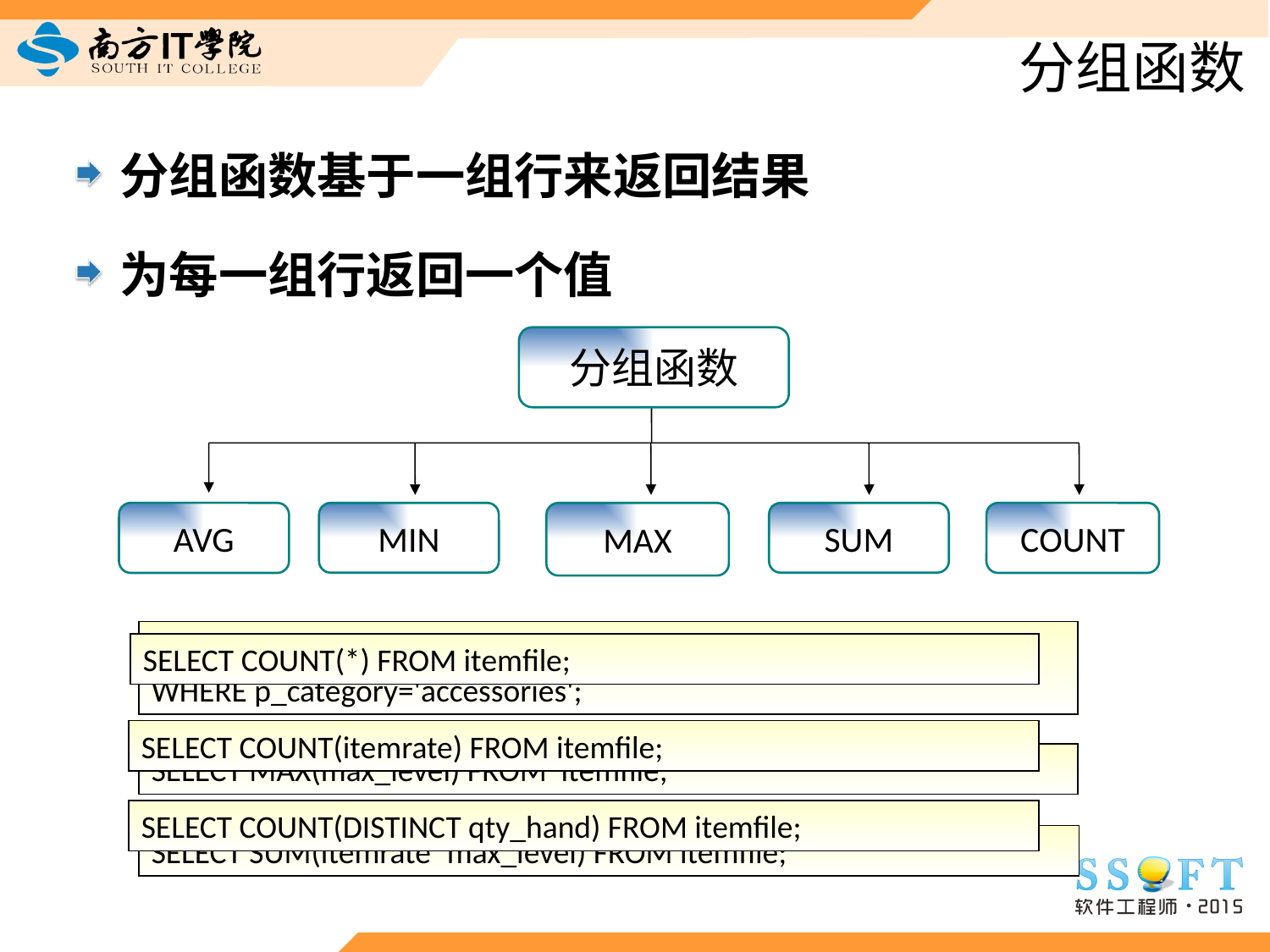

# 分组函数
分组函数基于一组行来返回结果
为每一组行返回一个值

分组函数

AVG
MIN
MAX
SUM
COUNT
SELECT AVG(re_level) FROM  itemfile
WHERE p_category='accessories';
SELECT COUNT(*) FROM itemfile;
SELECT COUNT(itemrate) FROM itemfile;
SELECT MAX(max_level) FROM  itemfile;
SELECT COUNT(DISTINCT qty_hand) FROM itemfile;
SELECT SUM(itemrate*max_level) FROM itemfile;